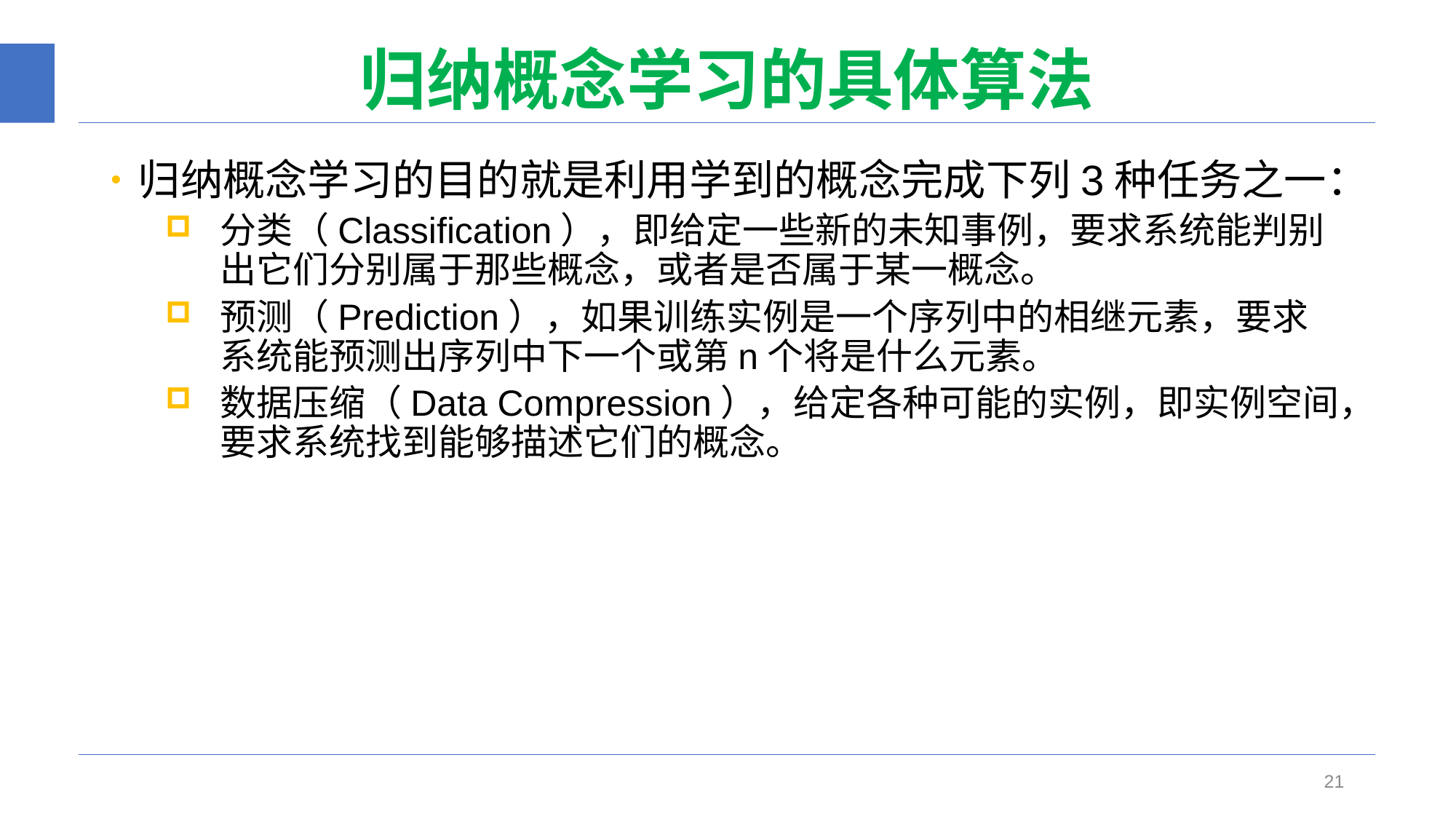

# 归纳概念学习的具体算法
归纳概念学习的目的就是利用学到的概念完成下列3种任务之一：
分类（Classification），即给定一些新的未知事例，要求系统能判别出它们分别属于那些概念，或者是否属于某一概念。
预测（Prediction），如果训练实例是一个序列中的相继元素，要求系统能预测出序列中下一个或第n个将是什么元素。
数据压缩（Data Compression），给定各种可能的实例，即实例空间，要求系统找到能够描述它们的概念。
21